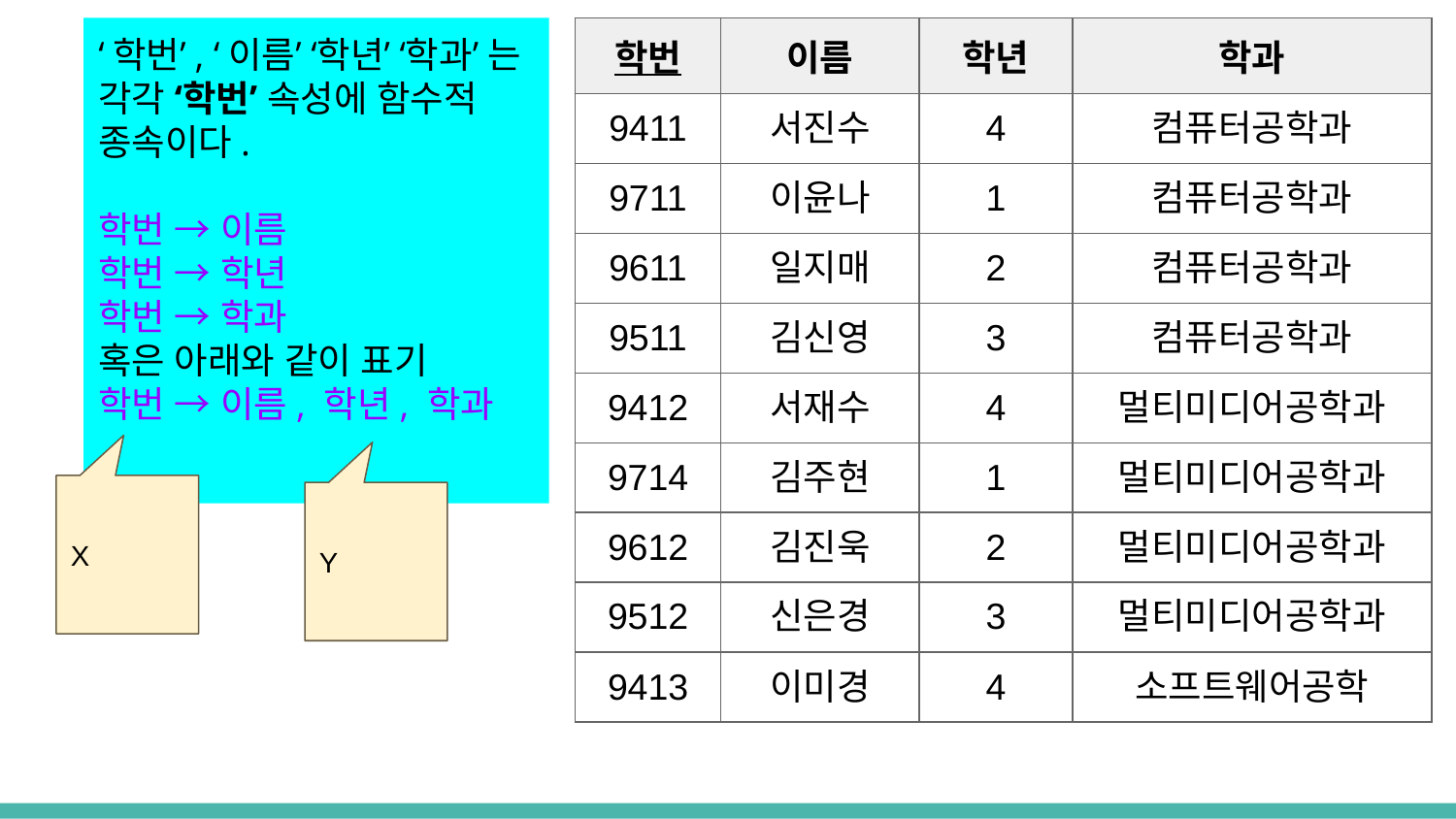

‘학번’, ‘이름’ ‘학년’ ‘학과’ 는 각각 ‘학번’ 속성에 함수적 종속이다.

학번 → 이름
학번 → 학년
학번 → 학과
혹은 아래와 같이 표기
학번 → 이름, 학년, 학과
| 학번 | 이름 | 학년 | 학과 |
| --- | --- | --- | --- |
| 9411 | 서진수 | 4 | 컴퓨터공학과 |
| 9711 | 이윤나 | 1 | 컴퓨터공학과 |
| 9611 | 일지매 | 2 | 컴퓨터공학과 |
| 9511 | 김신영 | 3 | 컴퓨터공학과 |
| 9412 | 서재수 | 4 | 멀티미디어공학과 |
| 9714 | 김주현 | 1 | 멀티미디어공학과 |
| 9612 | 김진욱 | 2 | 멀티미디어공학과 |
| 9512 | 신은경 | 3 | 멀티미디어공학과 |
| 9413 | 이미경 | 4 | 소프트웨어공학 |
X
Y